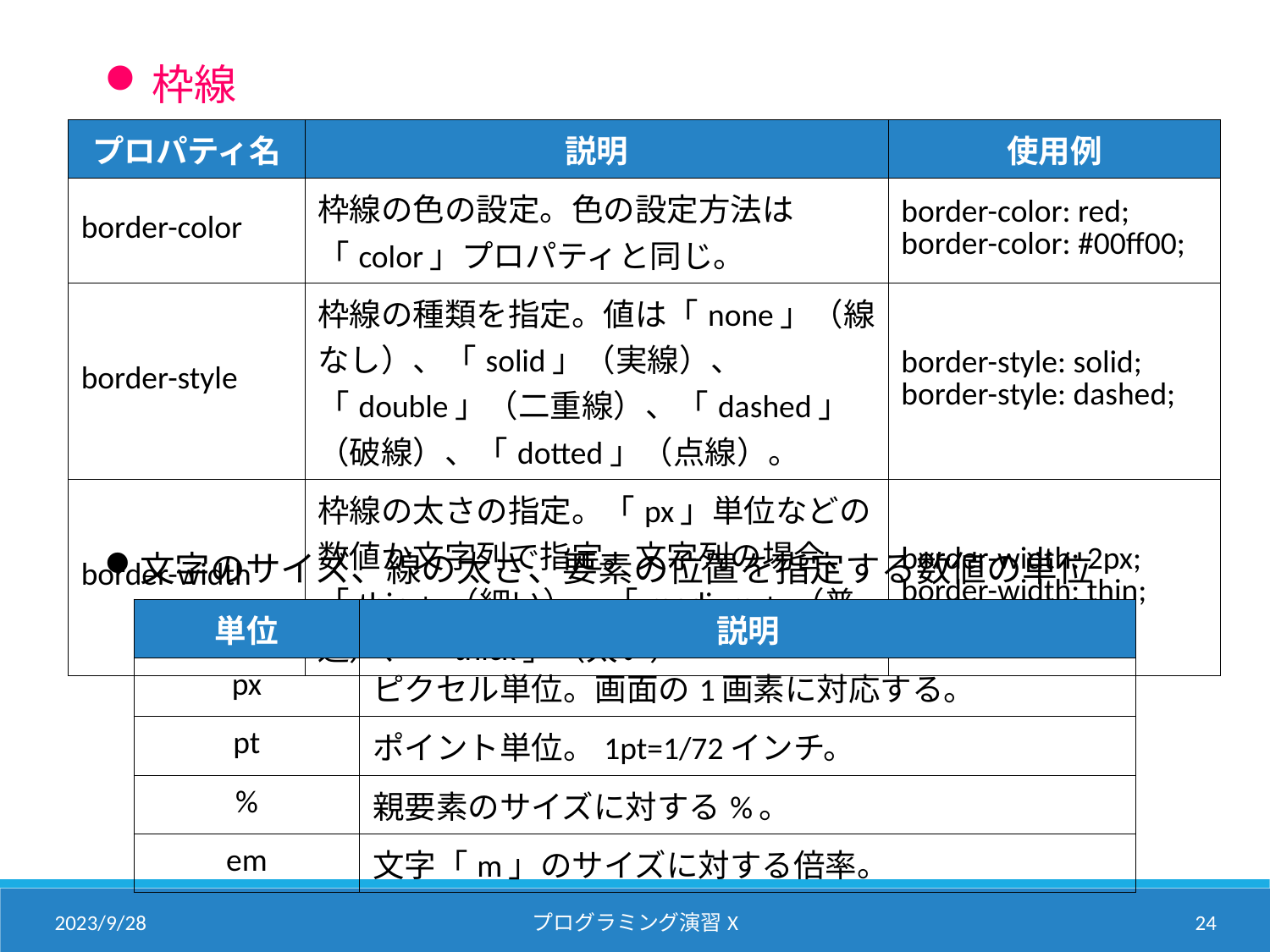

枠線

文字のサイズ、線の太さ、要素の位置を指定する数値の単位

| プロパティ名 | 説明 | 使用例 |
| --- | --- | --- |
| border-color | 枠線の色の設定。色の設定方法は「color」プロパティと同じ。 | border-color: red; border-color: #00ff00; |
| border-style | 枠線の種類を指定。値は「none」（線なし）、「solid」（実線）、「double」（二重線）、「dashed」（破線）、「dotted」（点線）。 | border-style: solid; border-style: dashed; |
| border-width | 枠線の太さの指定。「px」単位などの数値か文字列で指定。文字列の場合、「thin」（細い）、「medium」（普通）、「thick」（太い） | border-width: 2px; border-width: thin; |
| 単位 | 説明 |
| --- | --- |
| px | ピクセル単位。画面の1画素に対応する。 |
| pt | ポイント単位。1pt=1/72インチ。 |
| % | 親要素のサイズに対する%。 |
| em | 文字「m」のサイズに対する倍率。 |
2023/9/28
24
プログラミング演習X